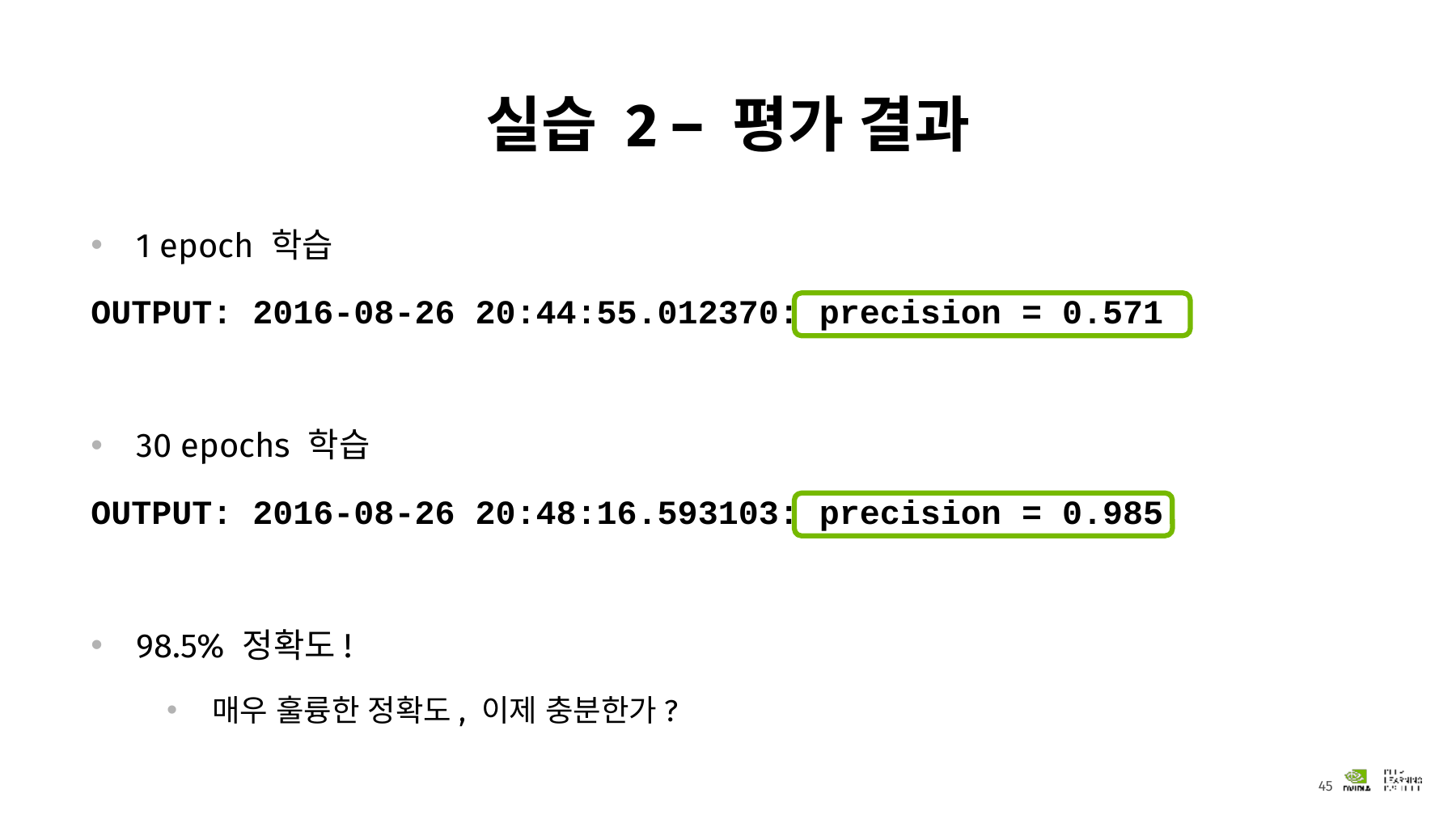

# 실습 2 – 평가 결과
1 epoch 학습
OUTPUT: 2016-08-26 20:44:55.012370: precision = 0.571

30 epochs 학습
OUTPUT: 2016-08-26 20:48:16.593103: precision = 0.985

98.5% 정확도!
매우 훌륭한 정확도, 이제 충분한가?